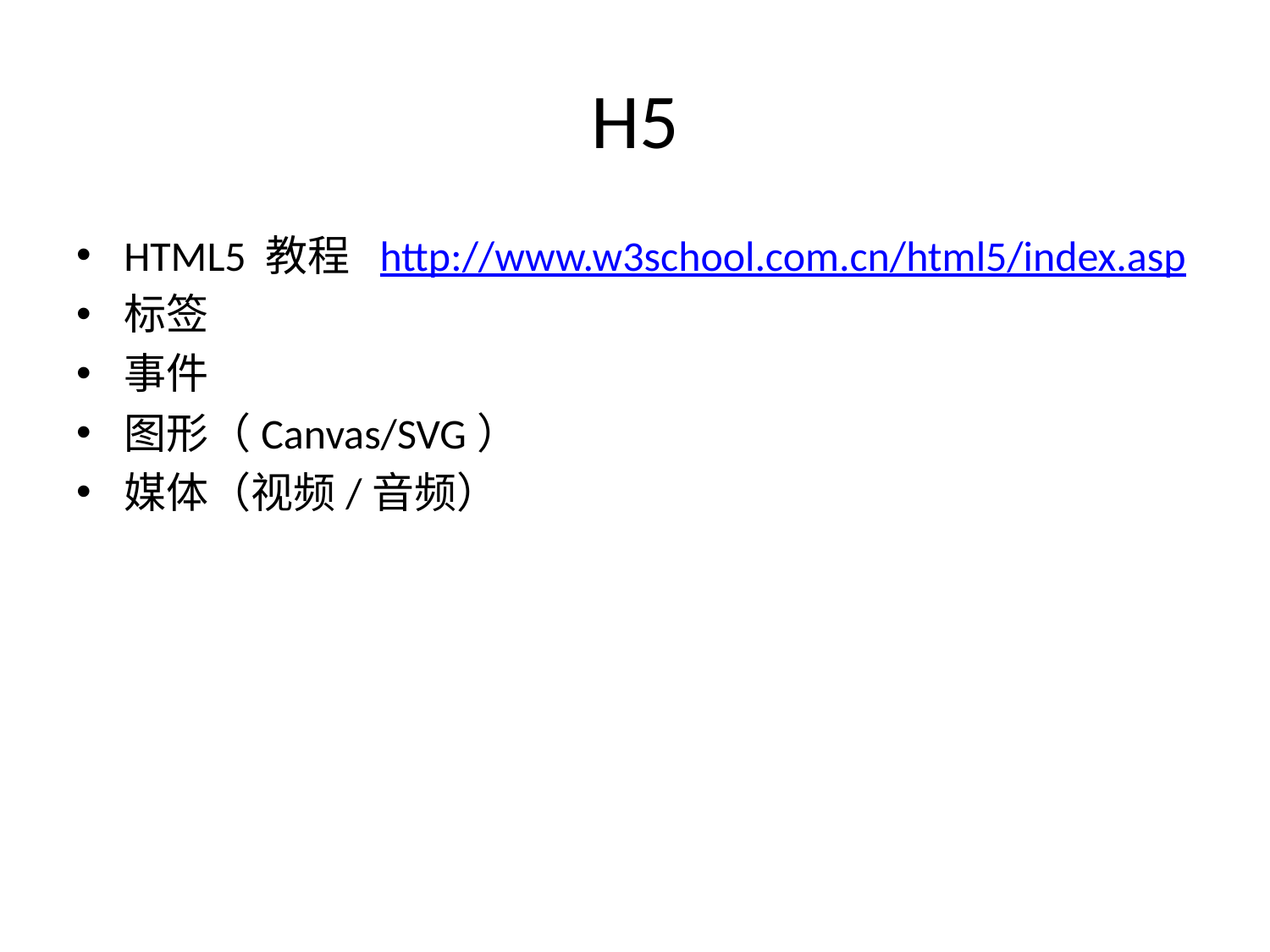

# H5
HTML5 教程  http://www.w3school.com.cn/html5/index.asp
标签
事件
图形（Canvas/SVG）
媒体（视频/音频）